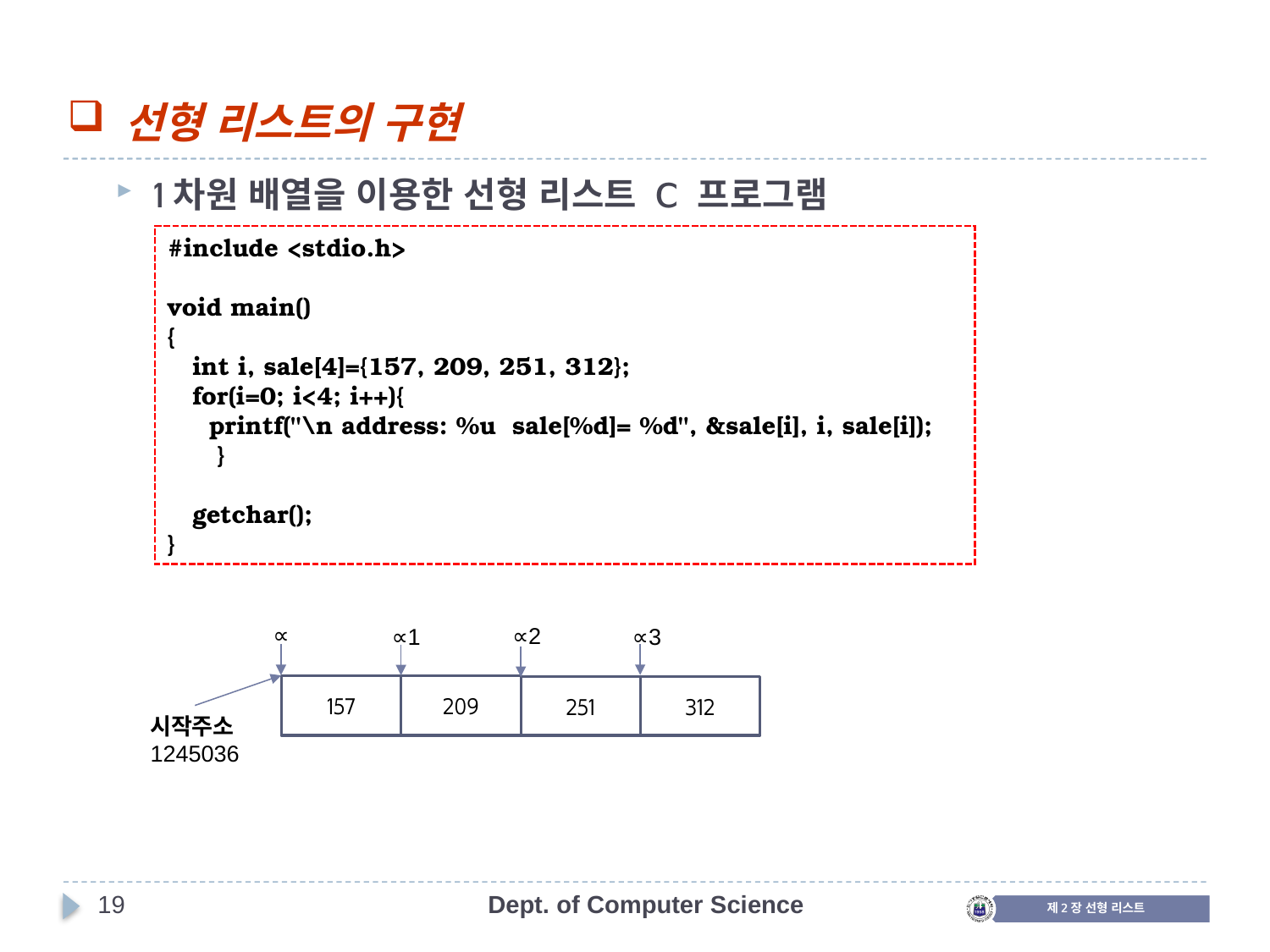

선형 리스트의 구현
1차원 배열을 이용한 선형 리스트 C 프로그램
#include <stdio.h>

void main()
{
   int i, sale[4]={157, 209, 251, 312};
   for(i=0; i<4; i++){
     printf("\n address: %u  sale[%d]= %d", &sale[i], i, sale[i]);
      }

   getchar();
}
∝
∝2
∝1
∝3
157
209
312
251
시작주소
1245036
19
Dept. of Computer Science